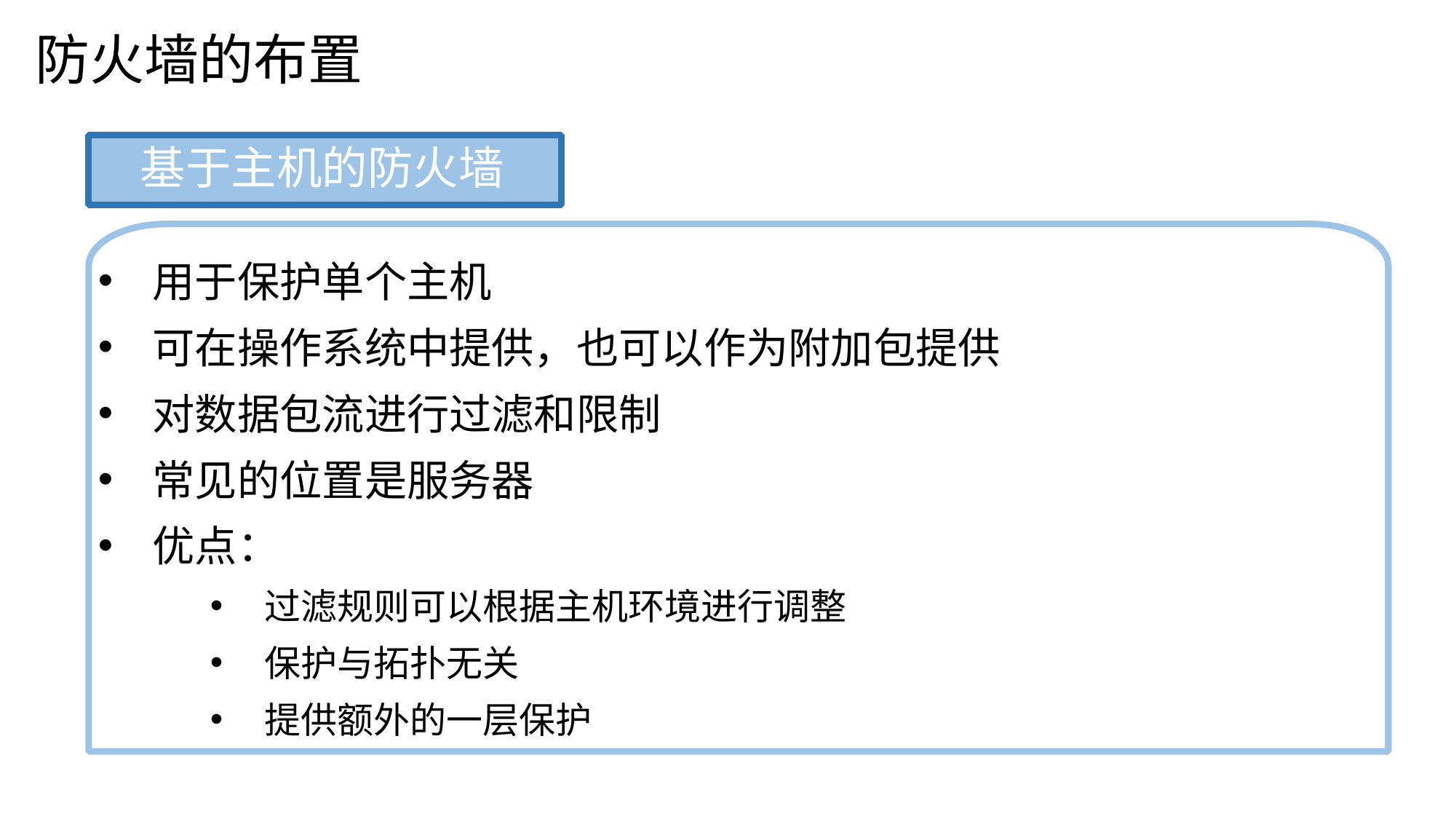

防火墙的布置
基于主机的防火墙
用于保护单个主机
可在操作系统中提供，也可以作为附加包提供
对数据包流进行过滤和限制
常见的位置是服务器
优点：
过滤规则可以根据主机环境进行调整
保护与拓扑无关
提供额外的一层保护